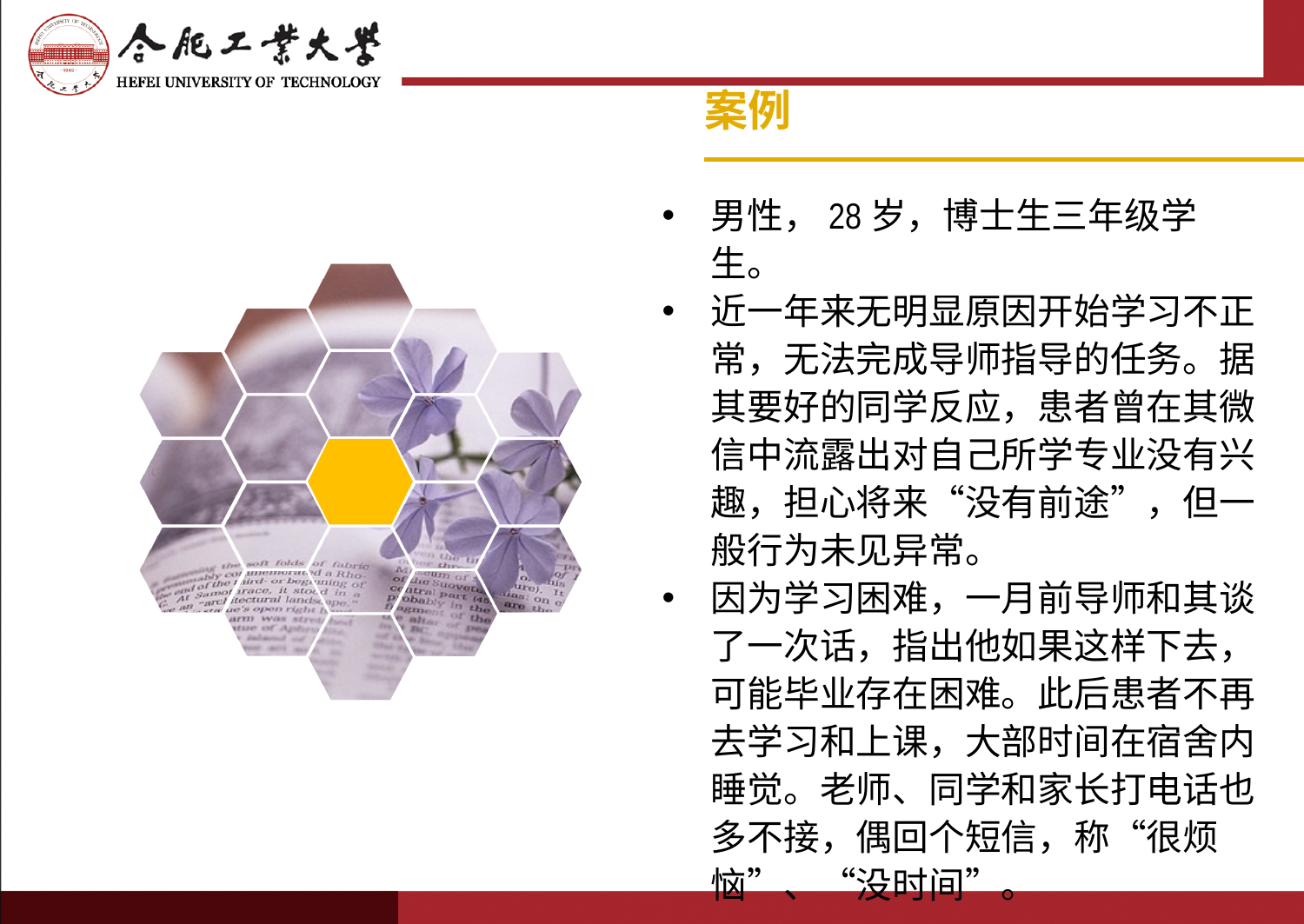

案例
男性，28岁，博士生三年级学生。
近一年来无明显原因开始学习不正常，无法完成导师指导的任务。据其要好的同学反应，患者曾在其微信中流露出对自己所学专业没有兴趣，担心将来“没有前途”，但一般行为未见异常。
因为学习困难，一月前导师和其谈了一次话，指出他如果这样下去，可能毕业存在困难。此后患者不再去学习和上课，大部时间在宿舍内睡觉。老师、同学和家长打电话也多不接，偶回个短信，称“很烦恼”、“没时间”。